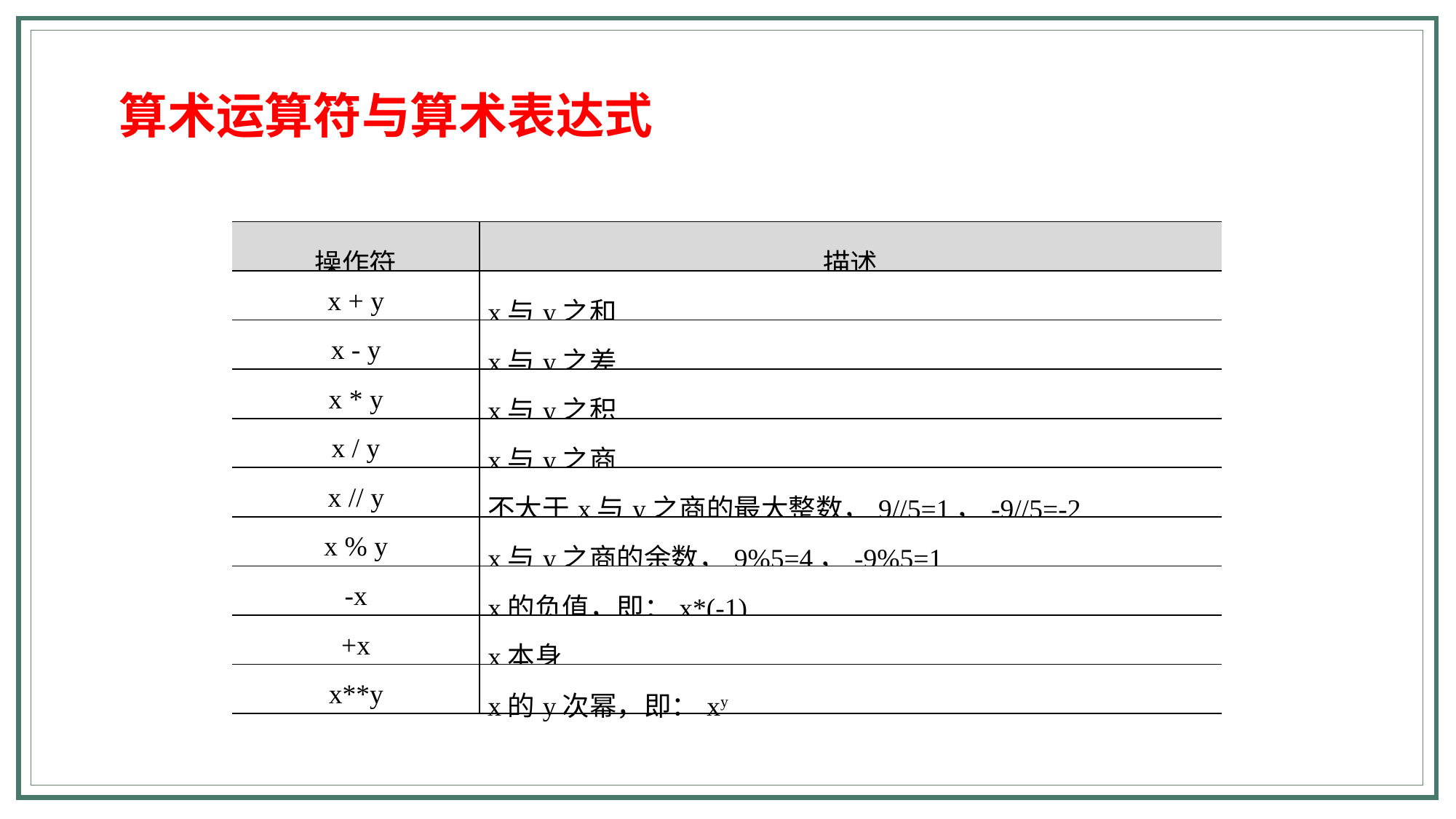

算术运算符与算术表达式
| 操作符 | 描述 |
| --- | --- |
| x + y | x与y之和 |
| x - y | x与y之差 |
| x \* y | x与y之积 |
| x / y | x与y之商 |
| x // y | 不大于x与y之商的最大整数，9//5=1，-9//5=-2 |
| x % y | x与y之商的余数，9%5=4，-9%5=1 |
| -x | x的负值，即：x\*(-1) |
| +x | x本身 |
| x\*\*y | x的y次幂，即：xy |